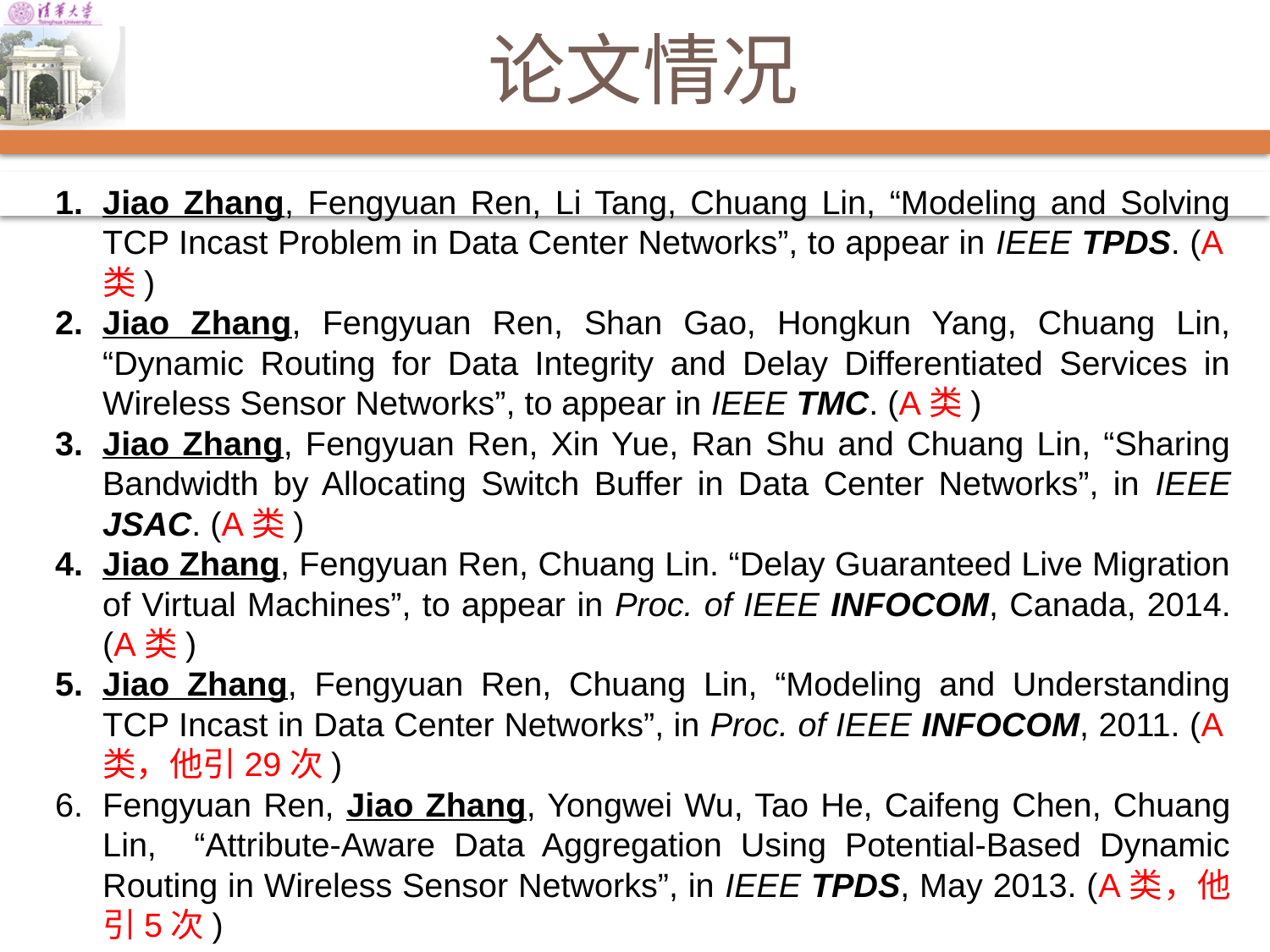

# 论文情况
Jiao Zhang, Fengyuan Ren, Li Tang, Chuang Lin, “Modeling and Solving TCP Incast Problem in Data Center Networks”, to appear in IEEE TPDS. (A类)
Jiao Zhang, Fengyuan Ren, Shan Gao, Hongkun Yang, Chuang Lin, “Dynamic Routing for Data Integrity and Delay Differentiated Services in Wireless Sensor Networks”, to appear in IEEE TMC. (A类)
Jiao Zhang, Fengyuan Ren, Xin Yue, Ran Shu and Chuang Lin, “Sharing Bandwidth by Allocating Switch Buffer in Data Center Networks”, in IEEE JSAC. (A类)
Jiao Zhang, Fengyuan Ren, Chuang Lin. “Delay Guaranteed Live Migration of Virtual Machines”, to appear in Proc. of IEEE INFOCOM, Canada, 2014. (A类)
Jiao Zhang, Fengyuan Ren, Chuang Lin, “Modeling and Understanding TCP Incast in Data Center Networks”, in Proc. of IEEE INFOCOM, 2011. (A类，他引29次)
Fengyuan Ren, Jiao Zhang, Yongwei Wu, Tao He, Caifeng Chen, Chuang Lin,  “Attribute-Aware Data Aggregation Using Potential-Based Dynamic Routing in Wireless Sensor Networks”, in IEEE TPDS, May 2013. (A类，他引5次)
Fengyuan Ren, Jiao Zhang, Tao He, Chuang Lin, Sajal K. Das, “EBRP: Energy-Balanced Routing Protocol for Data Gathering in Wireless Sensor Networks”, in IEEE Transactions on Parallel and Distributed Systems (TPDS), 2011. (A类，他引57次)